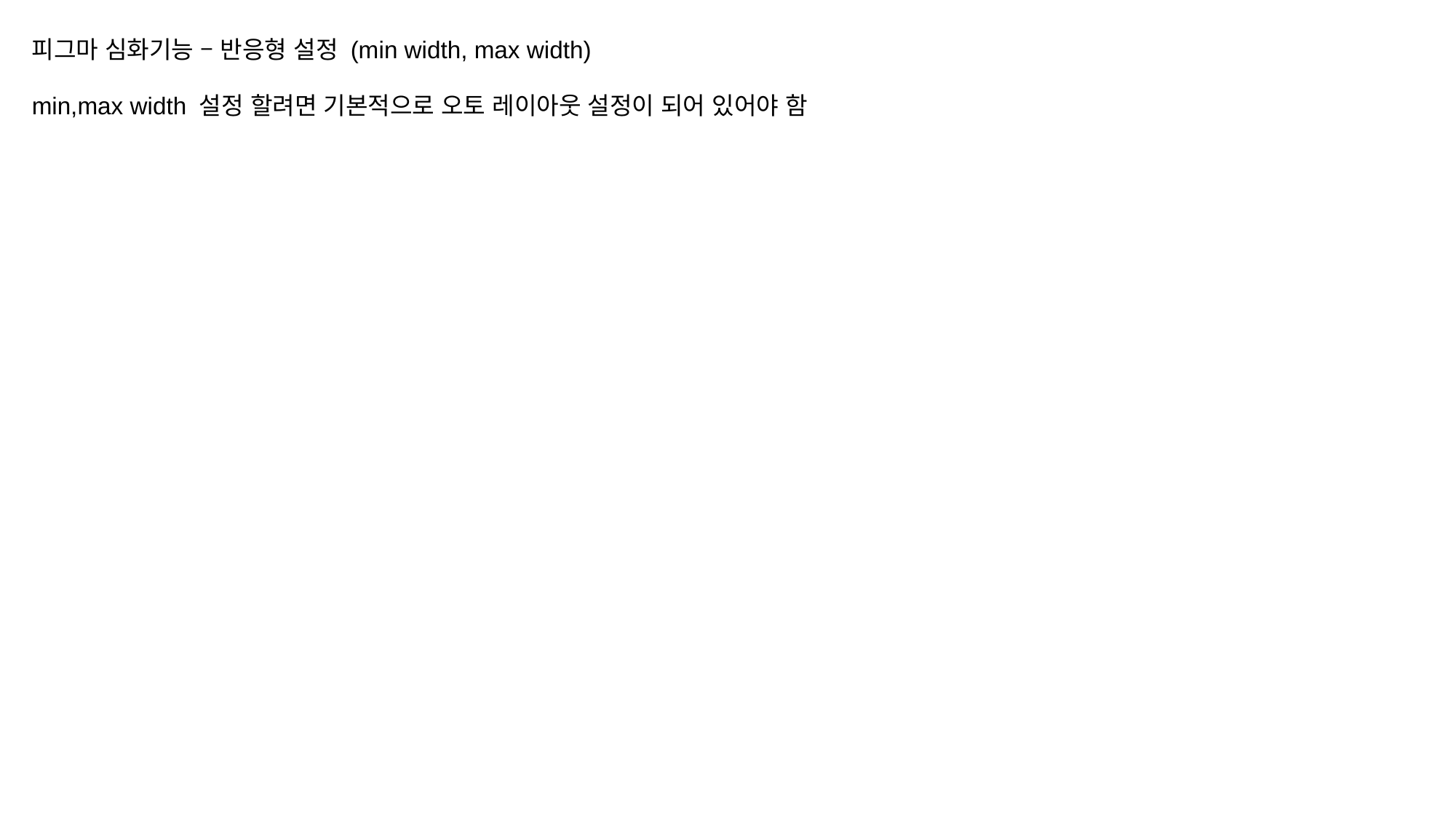

피그마 심화기능 – 반응형 설정 (min width, max width)
min,max width 설정 할려면 기본적으로 오토 레이아웃 설정이 되어 있어야 함